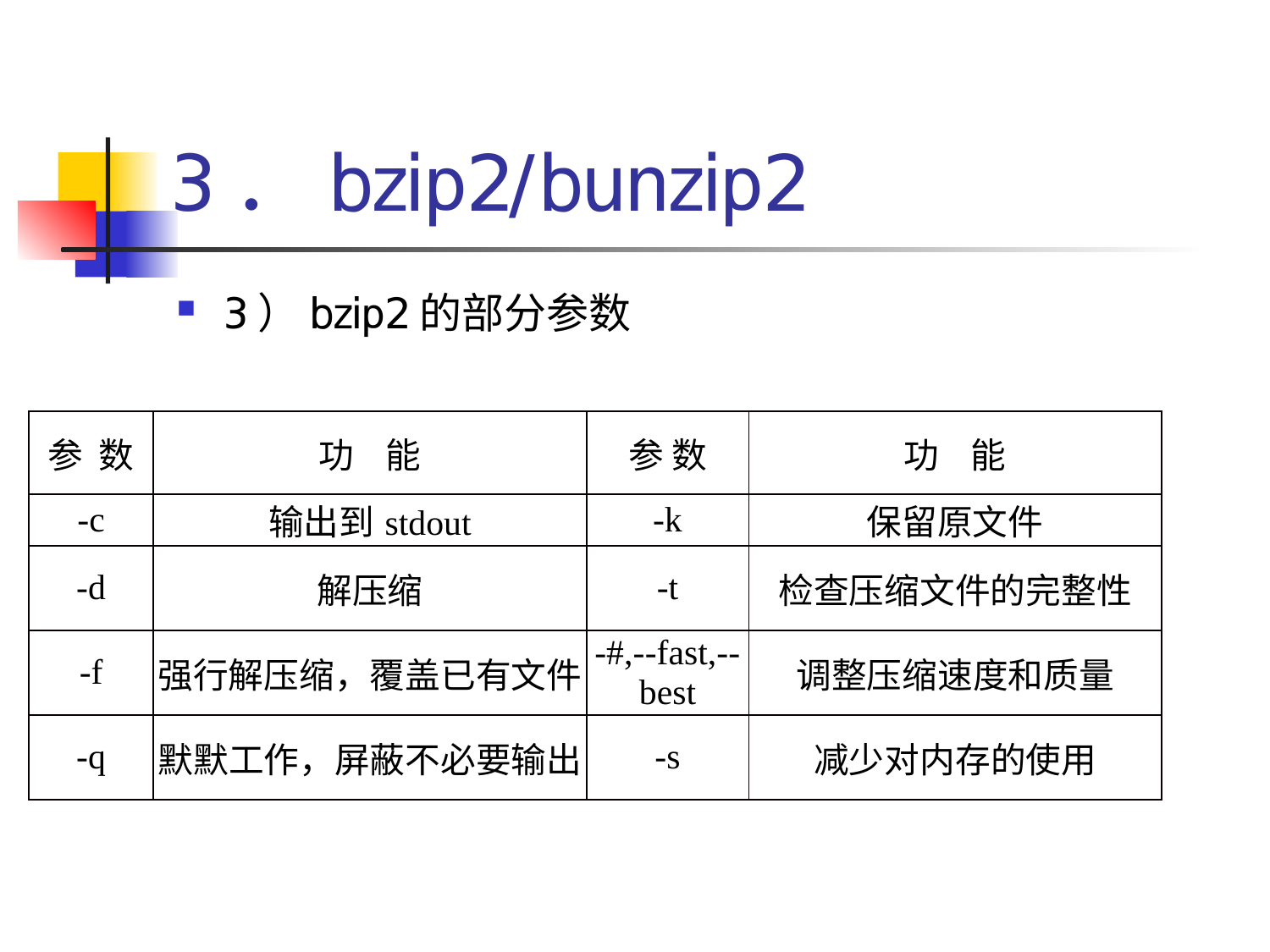

# 3．bzip2/bunzip2
3）bzip2的部分参数
| 参 数 | 功 能 | 参 数 | 功 能 |
| --- | --- | --- | --- |
| -c | 输出到stdout | -k | 保留原文件 |
| -d | 解压缩 | -t | 检查压缩文件的完整性 |
| -f | 强行解压缩，覆盖已有文件 | -#,--fast,--best | 调整压缩速度和质量 |
| -q | 默默工作，屏蔽不必要输出 | -s | 减少对内存的使用 |